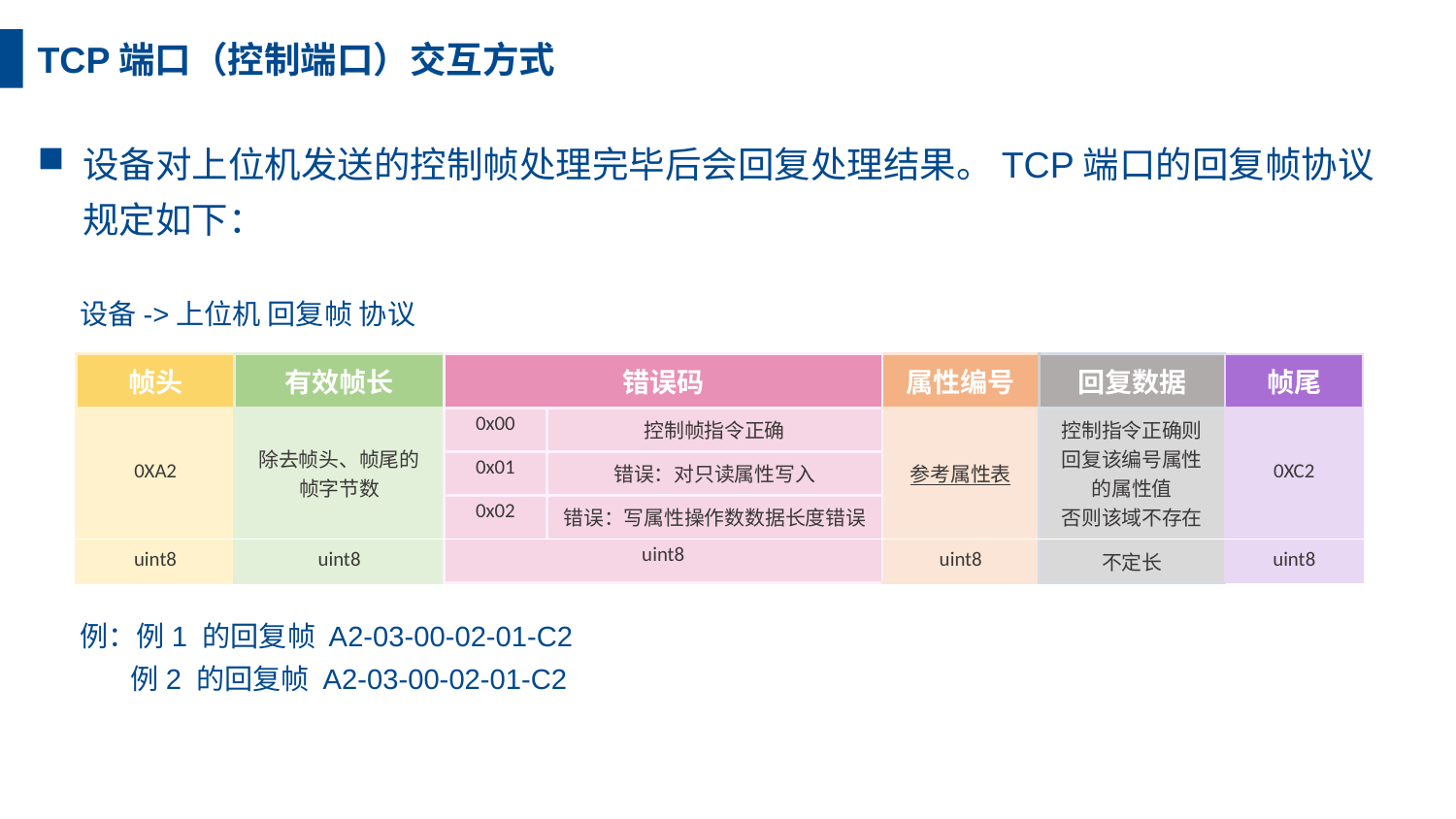

TCP端口（控制端口）交互方式
设备对上位机发送的控制帧处理完毕后会回复处理结果。TCP端口的回复帧协议规定如下：
设备->上位机 回复帧 协议
| 帧头 | 有效帧长 | 错误码 |  | 属性编号 | 回复数据 | 帧尾 |
| --- | --- | --- | --- | --- | --- | --- |
| 0XA2 | 除去帧头、帧尾的帧字节数 | 0x00 | 控制帧指令正确 | 参考属性表 | 控制指令正确则回复该编号属性的属性值 否则该域不存在 | 0XC2 |
|  |  | 0x01 | 错误：对只读属性写入 |  |  |  |
|  |  | 0x02 | 错误：写属性操作数数据长度错误 |  |  |  |
| uint8 | uint8 | uint8 |  | uint8 | 不定长 | uint8 |
例：例1 的回复帧 A2-03-00-02-01-C2
       例2 的回复帧 A2-03-00-02-01-C2